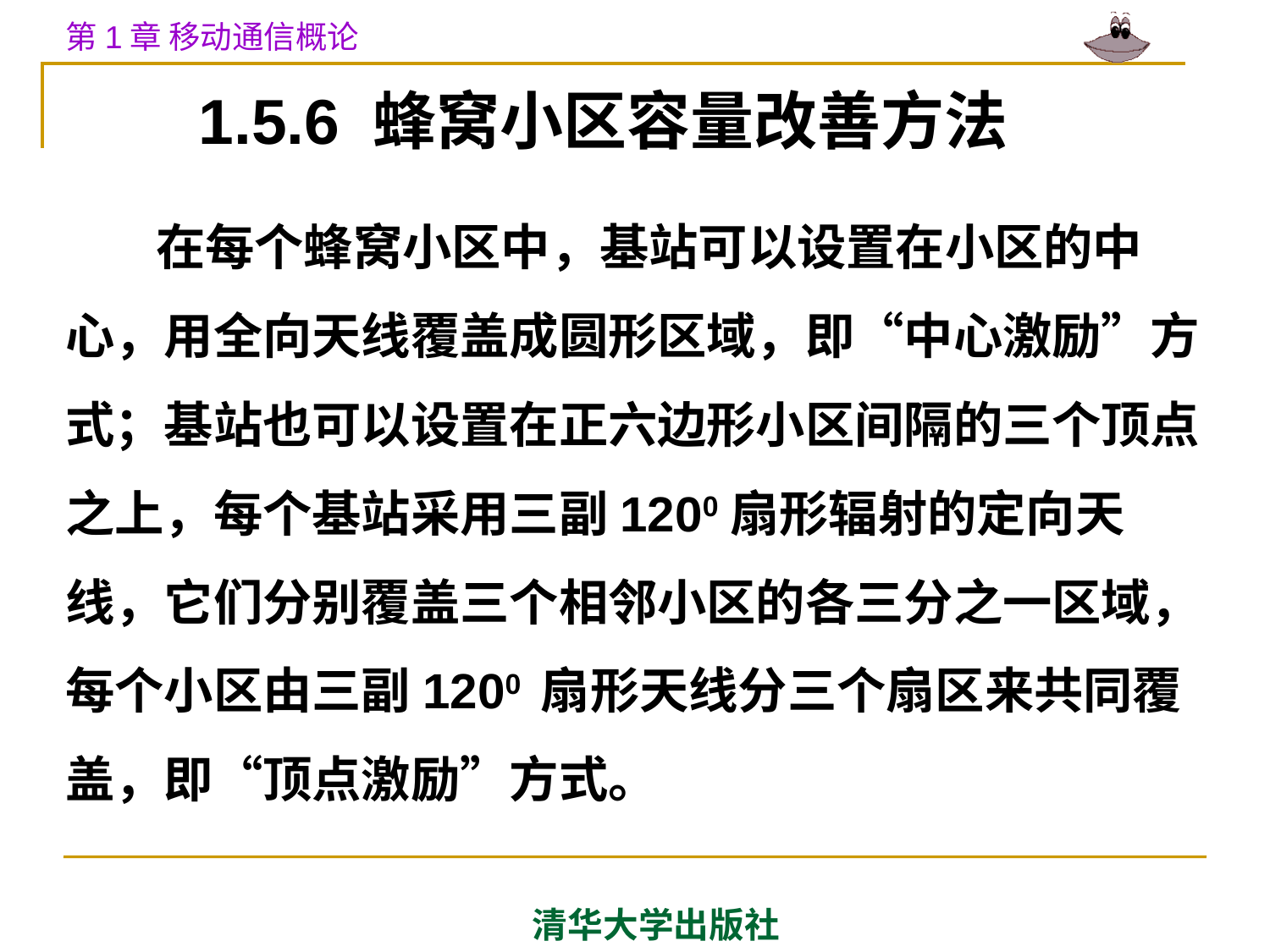

# 1.5.6 蜂窝小区容量改善方法
       在每个蜂窝小区中，基站可以设置在小区的中心，用全向天线覆盖成圆形区域，即“中心激励”方式；基站也可以设置在正六边形小区间隔的三个顶点之上，每个基站采用三副1200扇形辐射的定向天线，它们分别覆盖三个相邻小区的各三分之一区域，每个小区由三副1200 扇形天线分三个扇区来共同覆盖，即“顶点激励”方式。